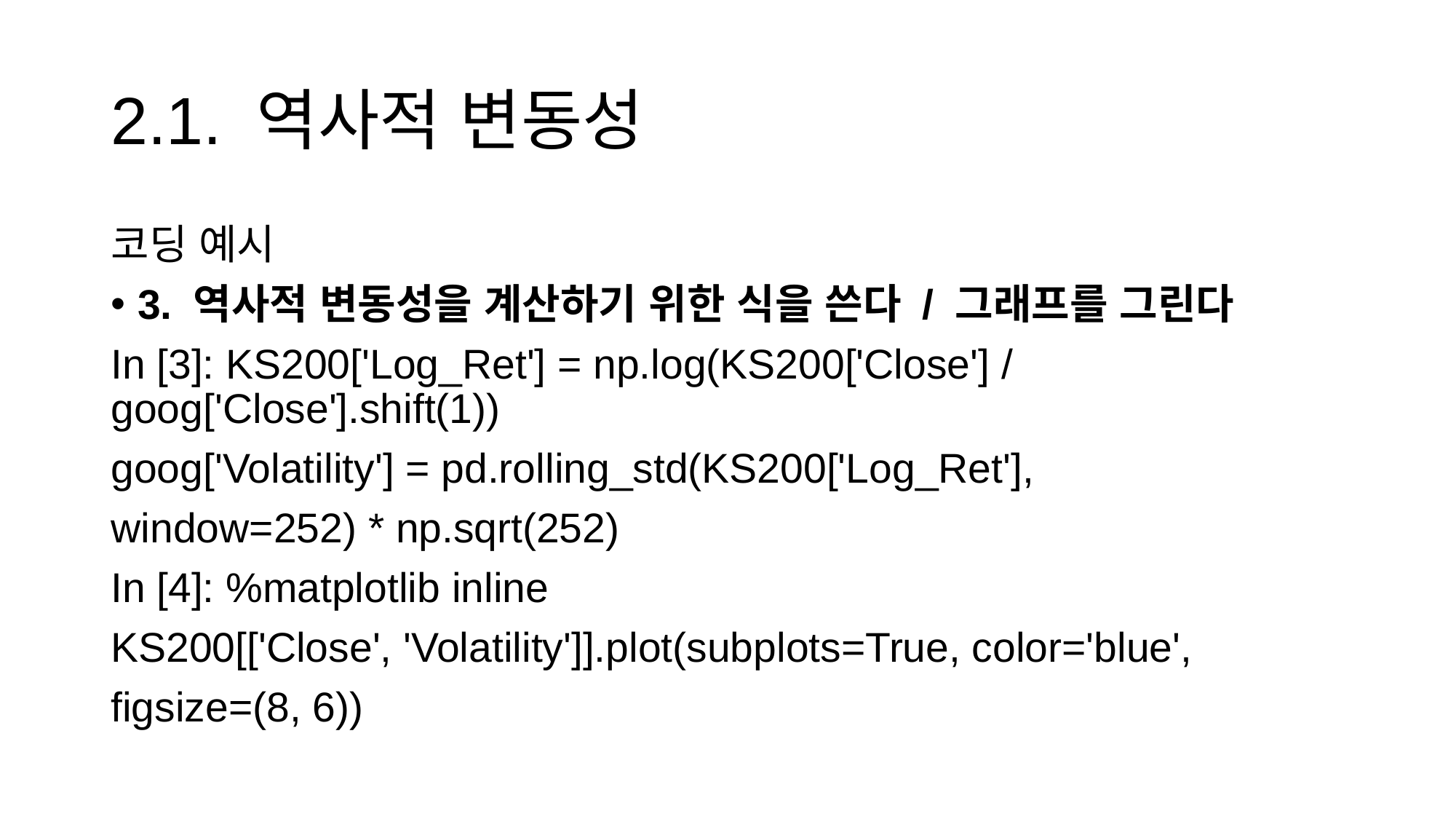

# 2.1. 역사적 변동성
코딩 예시
3. 역사적 변동성을 계산하기 위한 식을 쓴다 / 그래프를 그린다
In [3]: KS200['Log_Ret'] = np.log(KS200['Close'] / goog['Close'].shift(1))
goog['Volatility'] = pd.rolling_std(KS200['Log_Ret'],
window=252) * np.sqrt(252)
In [4]: %matplotlib inline
KS200[['Close', 'Volatility']].plot(subplots=True, color='blue',
figsize=(8, 6))